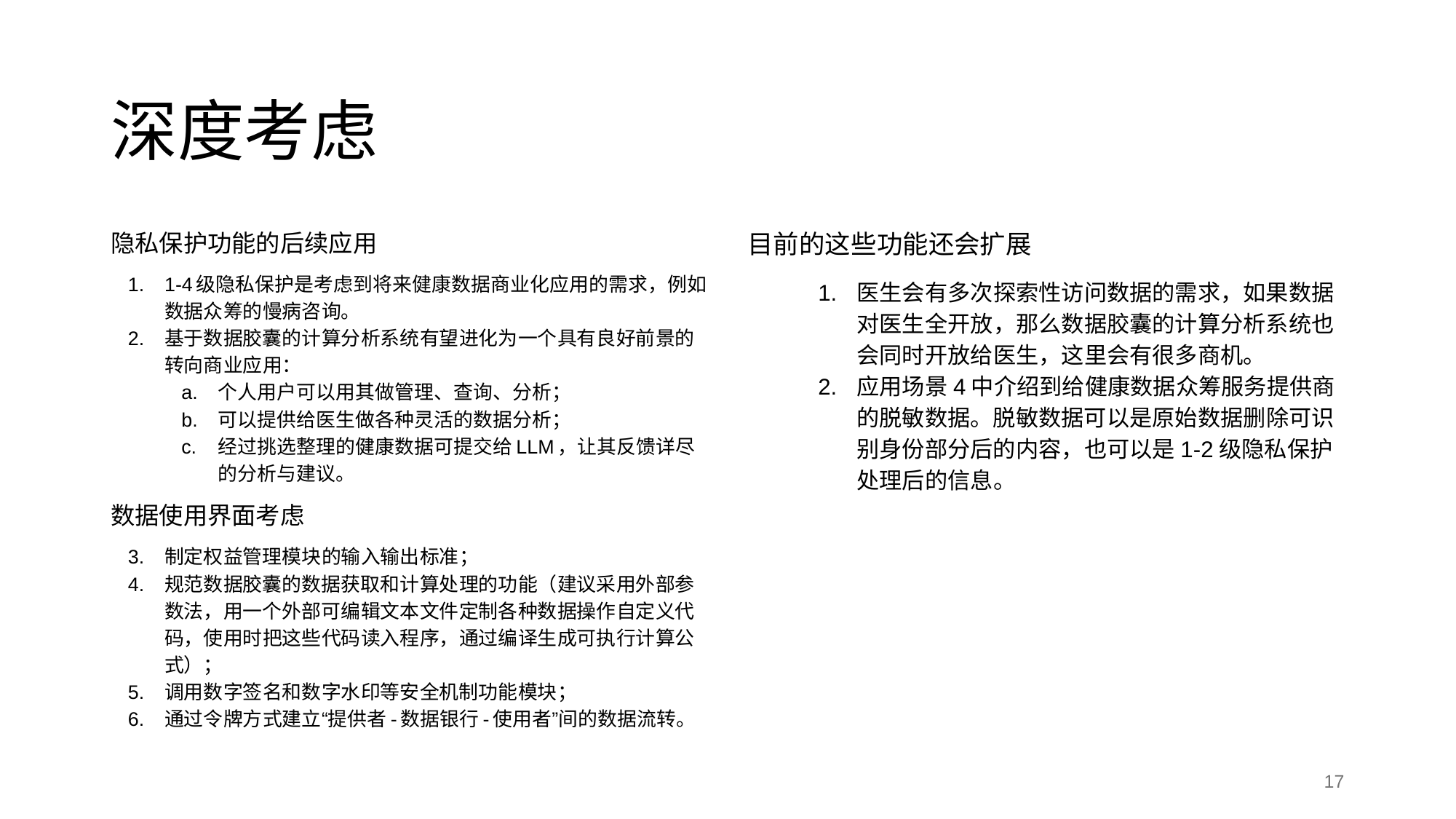

# 深度考虑
隐私保护功能的后续应用
1-4级隐私保护是考虑到将来健康数据商业化应用的需求，例如数据众筹的慢病咨询。
基于数据胶囊的计算分析系统有望进化为一个具有良好前景的转向商业应用：
个人用户可以用其做管理、查询、分析；
可以提供给医生做各种灵活的数据分析；
经过挑选整理的健康数据可提交给LLM，让其反馈详尽的分析与建议。
数据使用界面考虑
制定权益管理模块的输入输出标准；
规范数据胶囊的数据获取和计算处理的功能（建议采用外部参数法，用一个外部可编辑文本文件定制各种数据操作自定义代码，使用时把这些代码读入程序，通过编译生成可执行计算公式）；
调用数字签名和数字水印等安全机制功能模块；
通过令牌方式建立“提供者-数据银行-使用者”间的数据流转。

目前的这些功能还会扩展
医生会有多次探索性访问数据的需求，如果数据对医生全开放，那么数据胶囊的计算分析系统也会同时开放给医生，这里会有很多商机。
应用场景4中介绍到给健康数据众筹服务提供商的脱敏数据。脱敏数据可以是原始数据删除可识别身份部分后的内容，也可以是1-2级隐私保护处理后的信息。

17